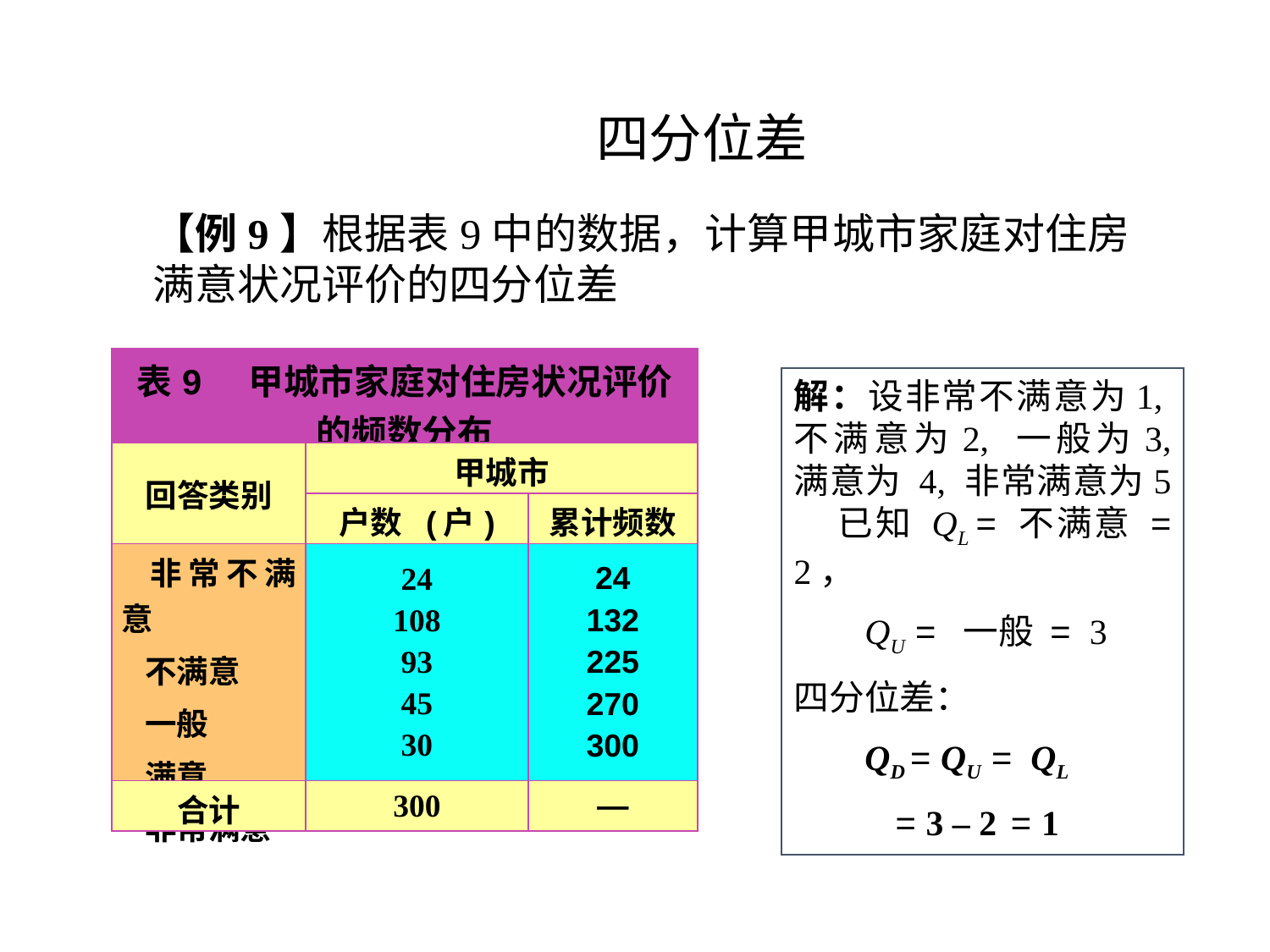

# 四分位差
【例9】根据表9中的数据，计算甲城市家庭对住房满意状况评价的四分位差
| 表9 甲城市家庭对住房状况评价的频数分布 |  |  |
| --- | --- | --- |
| 回答类别 | 甲城市 |  |
|  | 户数 (户) | 累计频数 |
| 非常不满意 不满意 一般 满意 非常满意 | 24 108 93 45 30 | 24 132 225 270 300 |
| 合计 | 300 | — |
解：设非常不满意为1,不满意为2, 一般为3, 满意为 4, 非常满意为5    已知 QL = 不满意 = 2，
        QU  =  一般 =  3
四分位差：
        QD = QU  =  QL
                    = 3 – 2  = 1